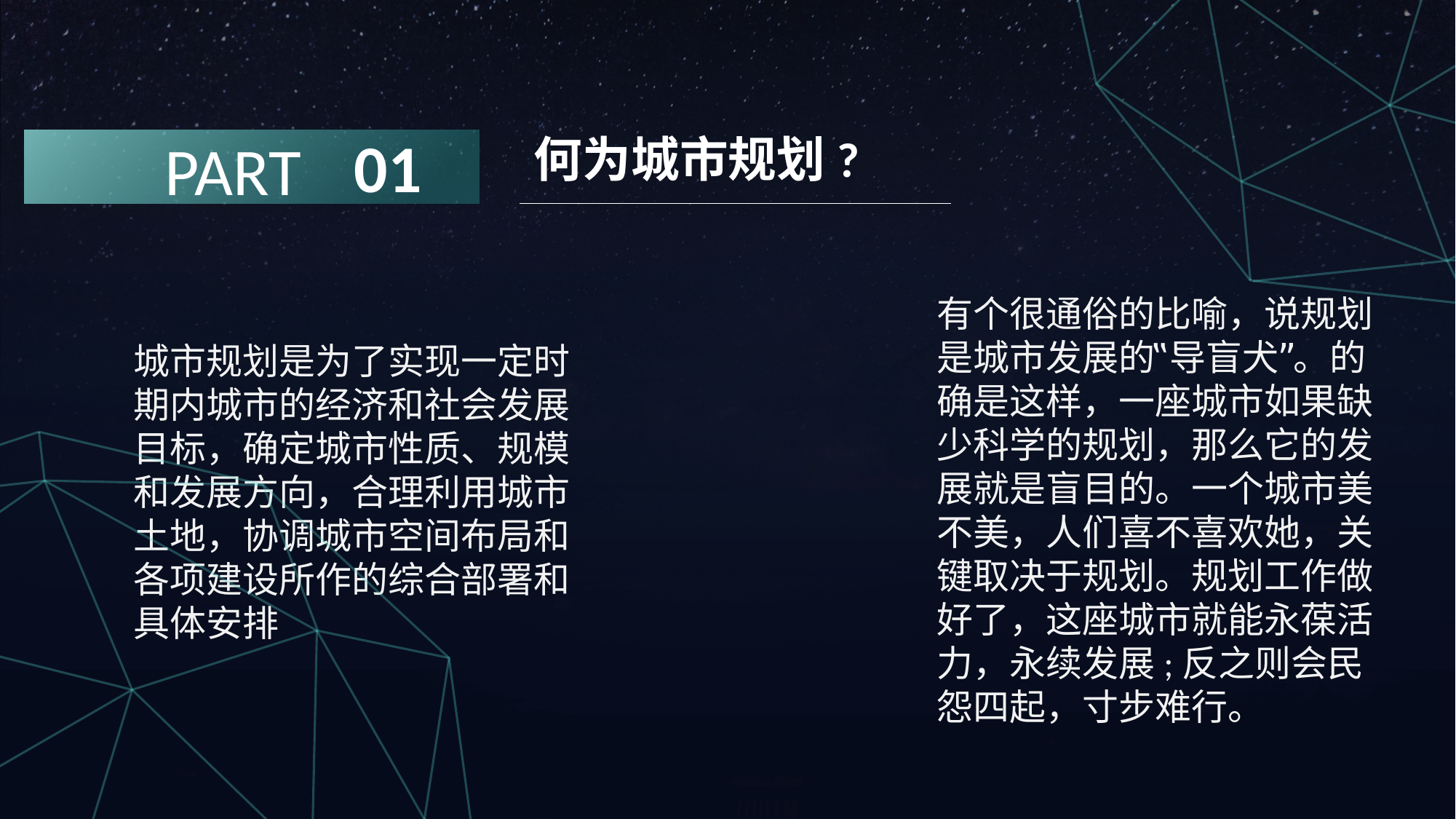

01
PART

何为城市规划?
有个很通俗的比喻，说规划是城市发展的“导盲犬”。的确是这样，一座城市如果缺少科学的规划，那么它的发展就是盲目的。一个城市美不美，人们喜不喜欢她，关键取决于规划。规划工作做好了，这座城市就能永葆活力，永续发展;反之则会民怨四起，寸步难行。
城市规划是为了实现一定时期内城市的经济和社会发展目标，确定城市性质、规模和发展方向，合理利用城市土地，协调城市空间布局和各项建设所作的综合部署和具体安排